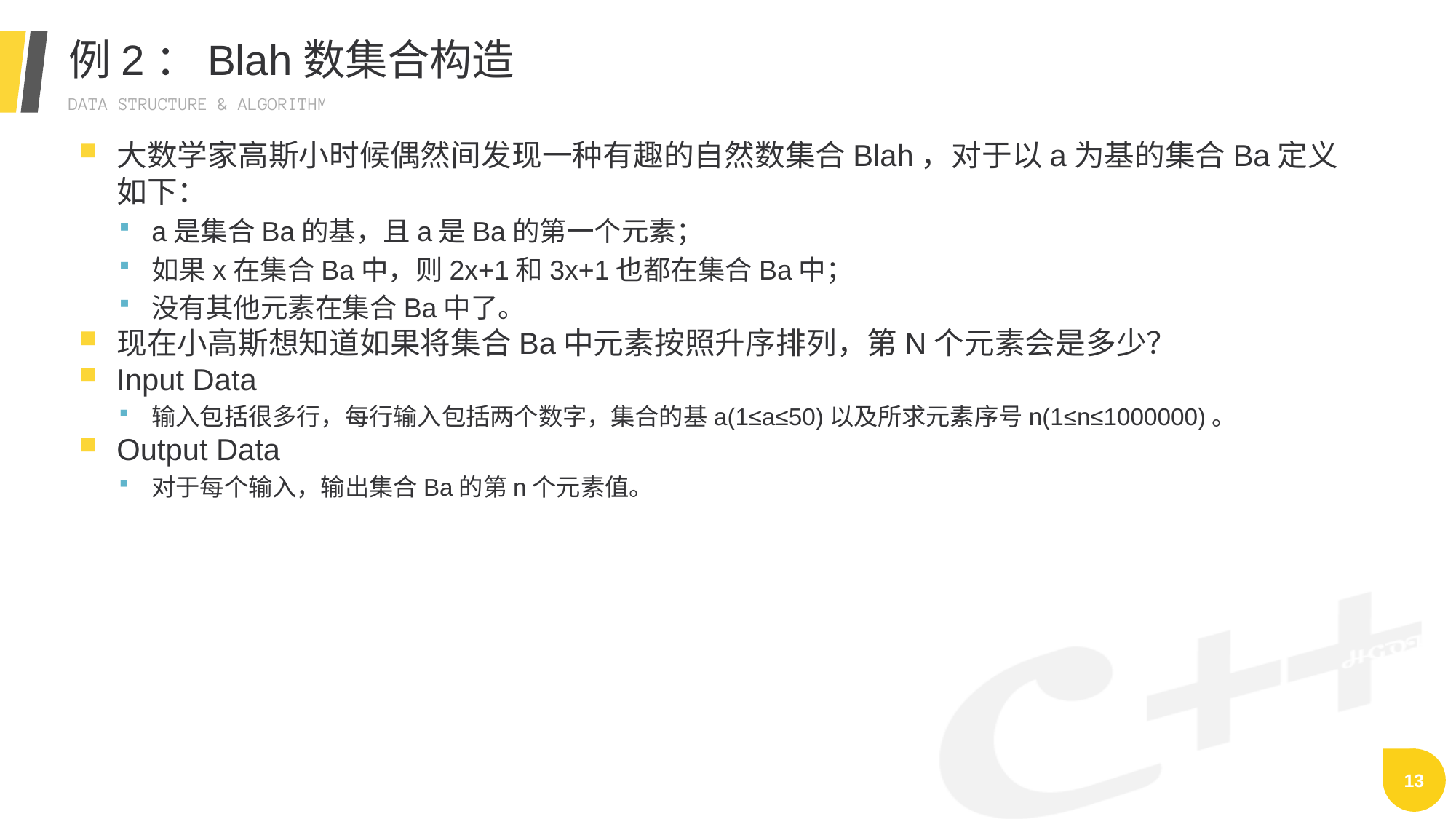

# 例2：Blah数集合构造
大数学家高斯小时候偶然间发现一种有趣的自然数集合Blah，对于以a为基的集合Ba定义如下：
a是集合Ba的基，且a是Ba的第一个元素；
如果x在集合Ba中，则2x+1和3x+1也都在集合Ba中；
没有其他元素在集合Ba中了。
现在小高斯想知道如果将集合Ba中元素按照升序排列，第N个元素会是多少？
Input Data
输入包括很多行，每行输入包括两个数字，集合的基a(1≤a≤50)以及所求元素序号n(1≤n≤1000000)。
Output Data
对于每个输入，输出集合Ba的第n个元素值。
13